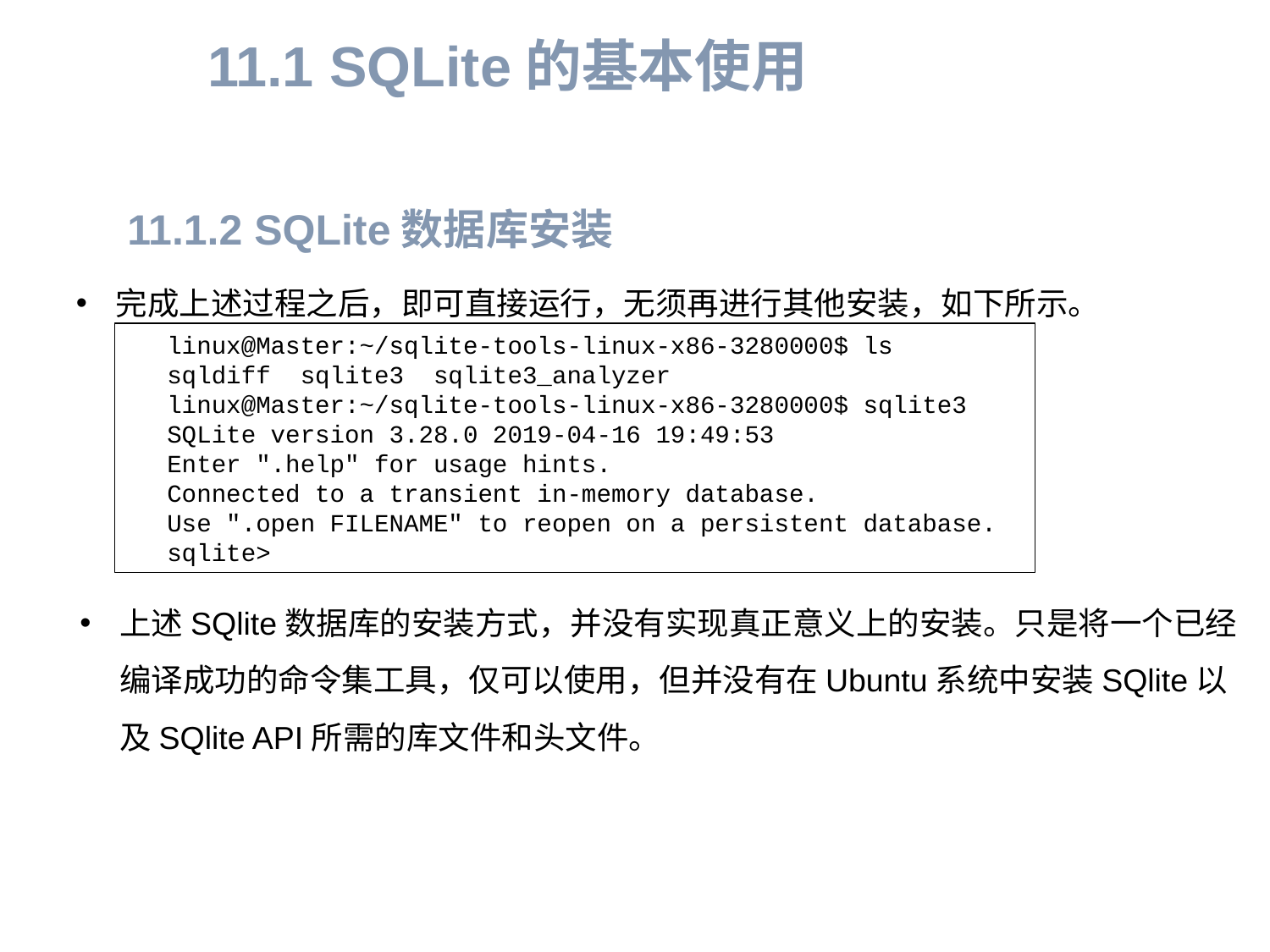

11.1 SQLite的基本使用
11.1.2 SQLite数据库安装
完成上述过程之后，即可直接运行，无须再进行其他安装，如下所示。
linux@Master:~/sqlite-tools-linux-x86-3280000$ ls
sqldiff  sqlite3  sqlite3_analyzer
linux@Master:~/sqlite-tools-linux-x86-3280000$ sqlite3
SQLite version 3.28.0 2019-04-16 19:49:53
Enter ".help" for usage hints.
Connected to a transient in-memory database.
Use ".open FILENAME" to reopen on a persistent database.
sqlite>
上述SQlite数据库的安装方式，并没有实现真正意义上的安装。只是将一个已经编译成功的命令集工具，仅可以使用，但并没有在Ubuntu系统中安装SQlite以及SQlite API所需的库文件和头文件。